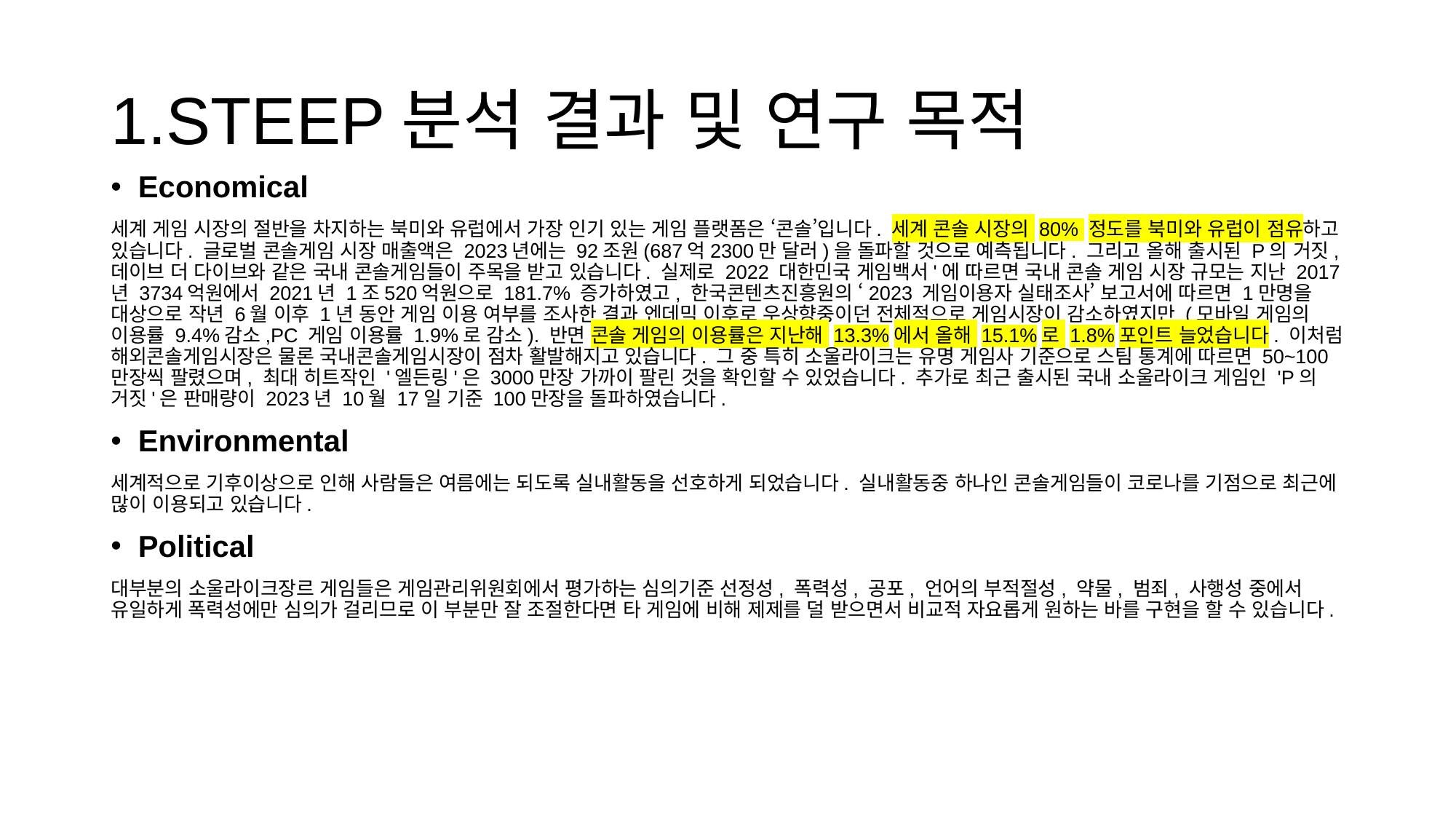

# 1.STEEP분석 결과 및 연구 목적
Economical
세계 게임 시장의 절반을 차지하는 북미와 유럽에서 가장 인기 있는 게임 플랫폼은 ‘콘솔’입니다. 세계 콘솔 시장의 80% 정도를 북미와 유럽이 점유하고 있습니다. 글로벌 콘솔게임 시장 매출액은 2023년에는 92조원(687억2300만 달러)을 돌파할 것으로 예측됩니다. 그리고 올해 출시된 P의 거짓, 데이브 더 다이브와 같은 국내 콘솔게임들이 주목을 받고 있습니다. 실제로 2022 대한민국 게임백서'에 따르면 국내 콘솔 게임 시장 규모는 지난 2017년 3734억원에서 2021년 1조520억원으로 181.7% 증가하였고, 한국콘텐츠진흥원의 ‘2023 게임이용자 실태조사’ 보고서에 따르면 1만명을 대상으로 작년 6월 이후 1년 동안 게임 이용 여부를 조사한 결과 엔데믹 이후로 우상향중이던 전체적으로 게임시장이 감소하였지만 (모바일 게임의 이용률 9.4%감소,PC 게임 이용률 1.9%로 감소). 반면 콘솔 게임의 이용률은 지난해 13.3%에서 올해 15.1%로 1.8%포인트 늘었습니다. 이처럼 해외콘솔게임시장은 물론 국내콘솔게임시장이 점차 활발해지고 있습니다. 그 중 특히 소울라이크는 유명 게임사 기준으로 스팀 통계에 따르면 50~100만장씩 팔렸으며, 최대 히트작인 '엘든링'은 3000만장 가까이 팔린 것을 확인할 수 있었습니다. 추가로 최근 출시된 국내 소울라이크 게임인 'P의 거짓'은 판매량이 2023년 10월 17일 기준 100만장을 돌파하였습니다.
Environmental
세계적으로 기후이상으로 인해 사람들은 여름에는 되도록 실내활동을 선호하게 되었습니다. 실내활동중 하나인 콘솔게임들이 코로나를 기점으로 최근에 많이 이용되고 있습니다.
Political
대부분의 소울라이크장르 게임들은 게임관리위원회에서 평가하는 심의기준 선정성, 폭력성, 공포, 언어의 부적절성, 약물, 범죄, 사행성 중에서 유일하게 폭력성에만 심의가 걸리므로 이 부분만 잘 조절한다면 타 게임에 비해 제제를 덜 받으면서 비교적 자요롭게 원하는 바를 구현을 할 수 있습니다.